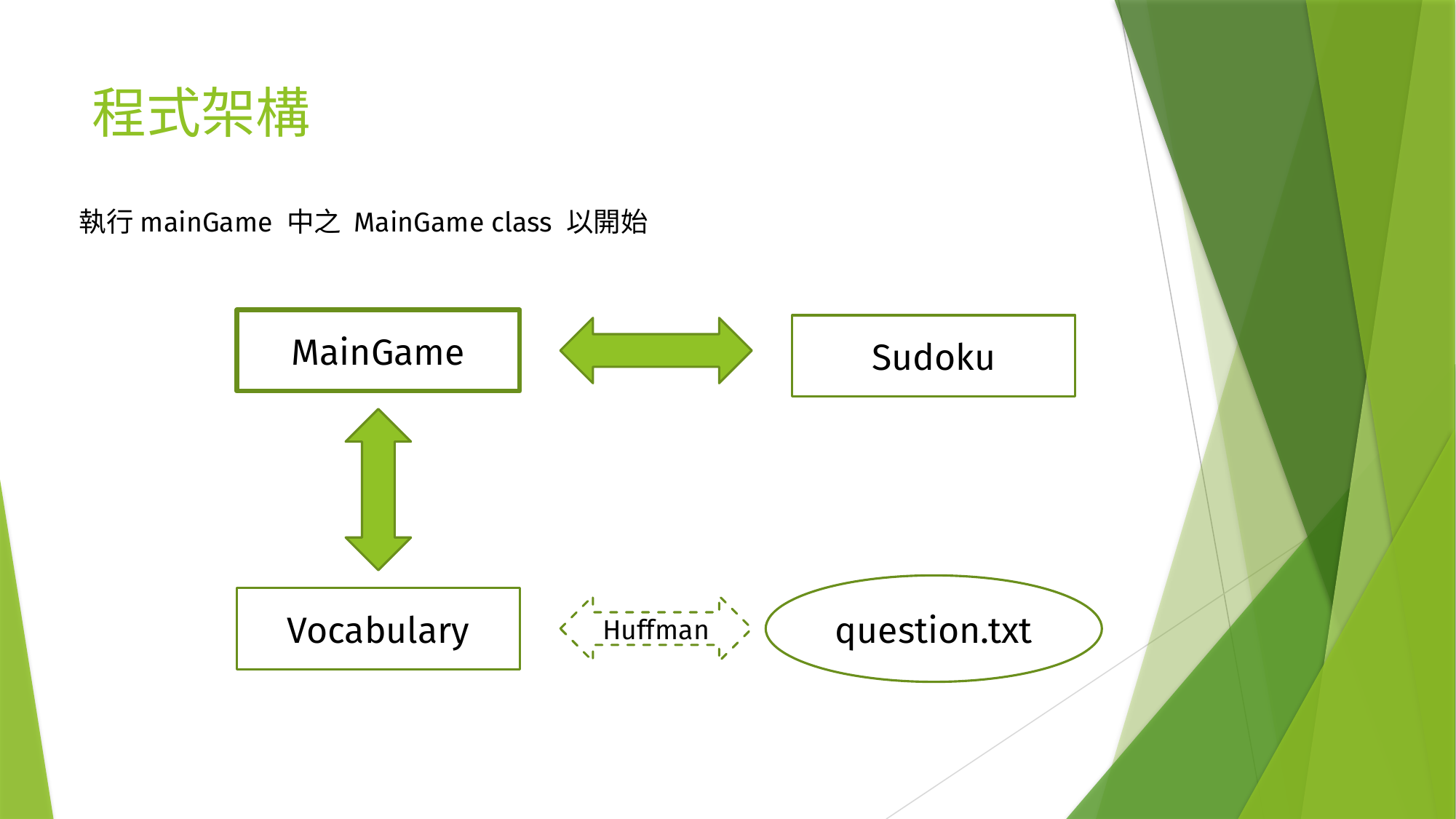

# 程式架構
執行mainGame 中之 MainGame class 以開始
MainGame
Sudoku

question.txt
Vocabulary
Huffman